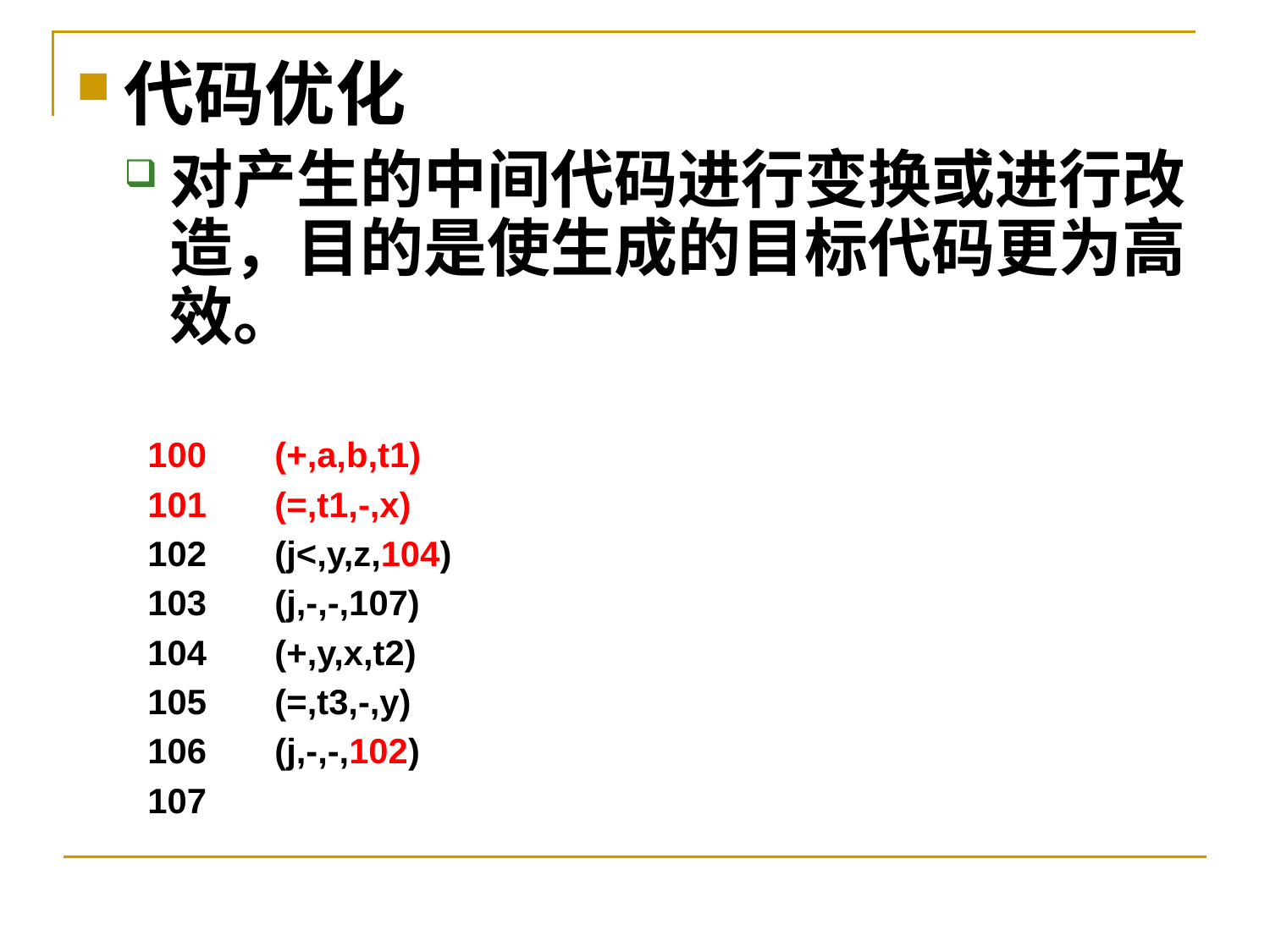

代码优化
对产生的中间代码进行变换或进行改造，目的是使生成的目标代码更为高效。
100	(+,a,b,t1)
101	(=,t1,-,x)
102	(j<,y,z,104)
103	(j,-,-,107)
104	(+,y,x,t2)
105	(=,t3,-,y)
106	(j,-,-,102)
107